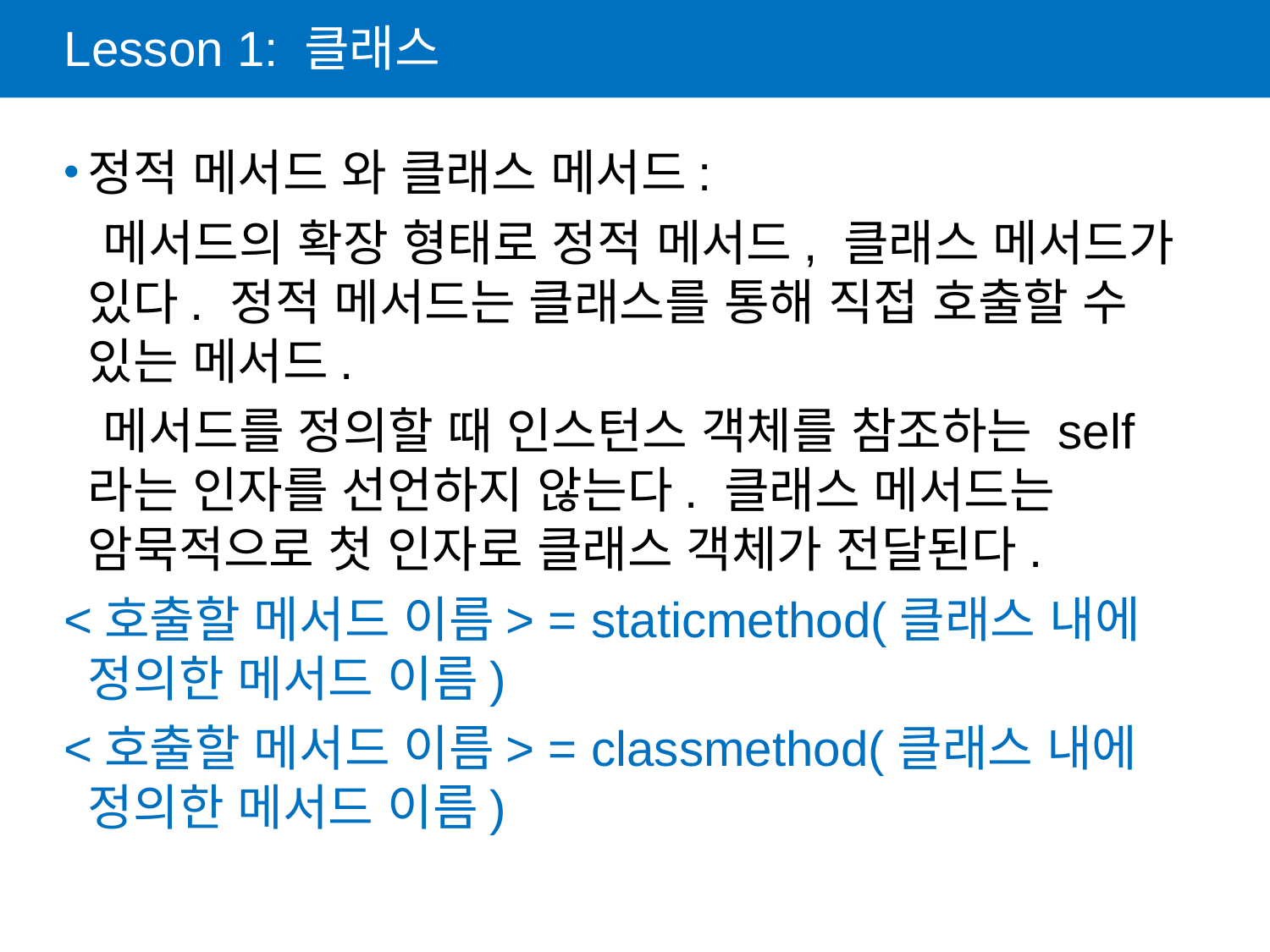

# Lesson 1: 클래스
정적 메서드 와 클래스 메서드:
  메서드의 확장 형태로 정적 메서드, 클래스 메서드가 있다. 정적 메서드는 클래스를 통해 직접 호출할 수 있는 메서드.
  메서드를 정의할 때 인스턴스 객체를 참조하는 self라는 인자를 선언하지 않는다. 클래스 메서드는 암묵적으로 첫 인자로 클래스 객체가 전달된다.
<호출할 메서드 이름> = staticmethod(클래스 내에 정의한 메서드 이름)
<호출할 메서드 이름> = classmethod(클래스 내에 정의한 메서드 이름)